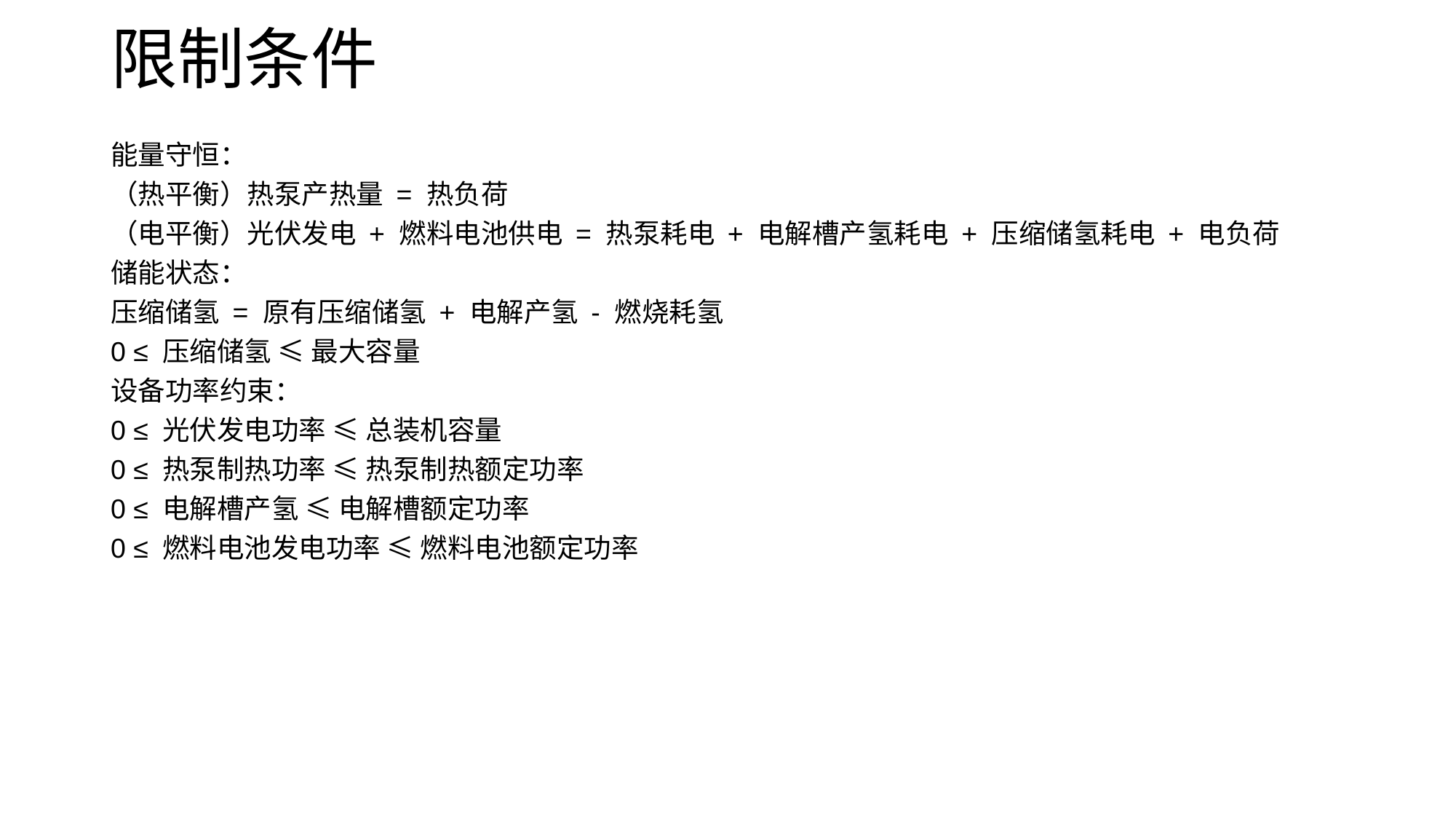

# 限制条件
能量守恒：
（热平衡）热泵产热量 = 热负荷
（电平衡）光伏发电 + 燃料电池供电 = 热泵耗电 + 电解槽产氢耗电 + 压缩储氢耗电 + 电负荷
储能状态：
压缩储氢 = 原有压缩储氢 + 电解产氢 - 燃烧耗氢
0 ≤ 压缩储氢 ≤ 最大容量
设备功率约束：
0 ≤ 光伏发电功率 ≤ 总装机容量
0 ≤ 热泵制热功率 ≤ 热泵制热额定功率
0 ≤ 电解槽产氢 ≤ 电解槽额定功率
0 ≤ 燃料电池发电功率 ≤ 燃料电池额定功率